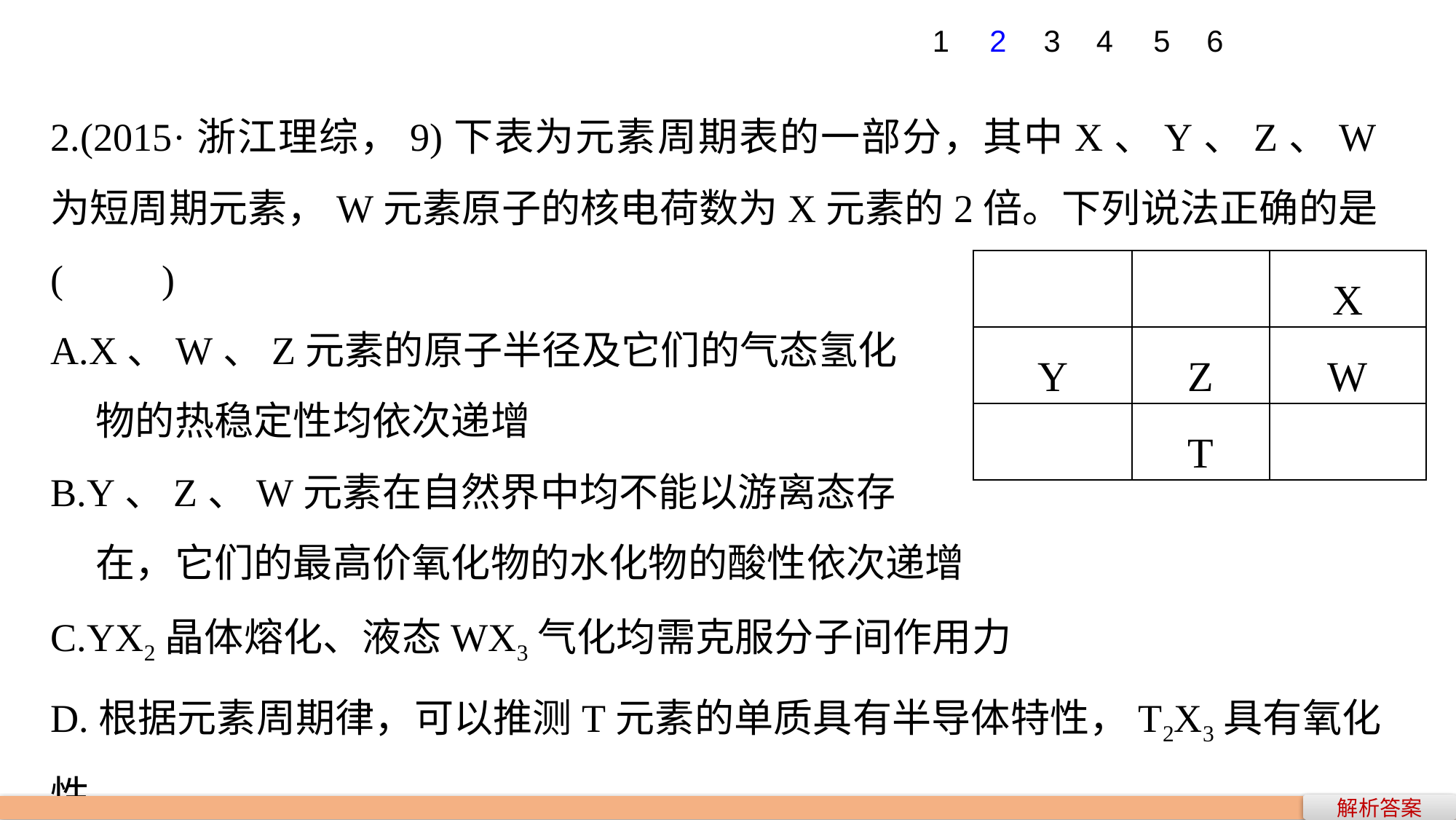

6
1
2
3
4
5
2.(2015·浙江理综，9)下表为元素周期表的一部分，其中X、Y、Z、W为短周期元素，W元素原子的核电荷数为X元素的2倍。下列说法正确的是(　　)
A.X、W、Z元素的原子半径及它们的气态氢化
    物的热稳定性均依次递增
B.Y、Z、W元素在自然界中均不能以游离态存
    在，它们的最高价氧化物的水化物的酸性依次递增
C.YX2晶体熔化、液态WX3气化均需克服分子间作用力
D.根据元素周期律，可以推测T元素的单质具有半导体特性，T2X3具有氧化性
    和还原性
|  |  | X |
| --- | --- | --- |
| Y | Z | W |
|  | T |  |
解析答案